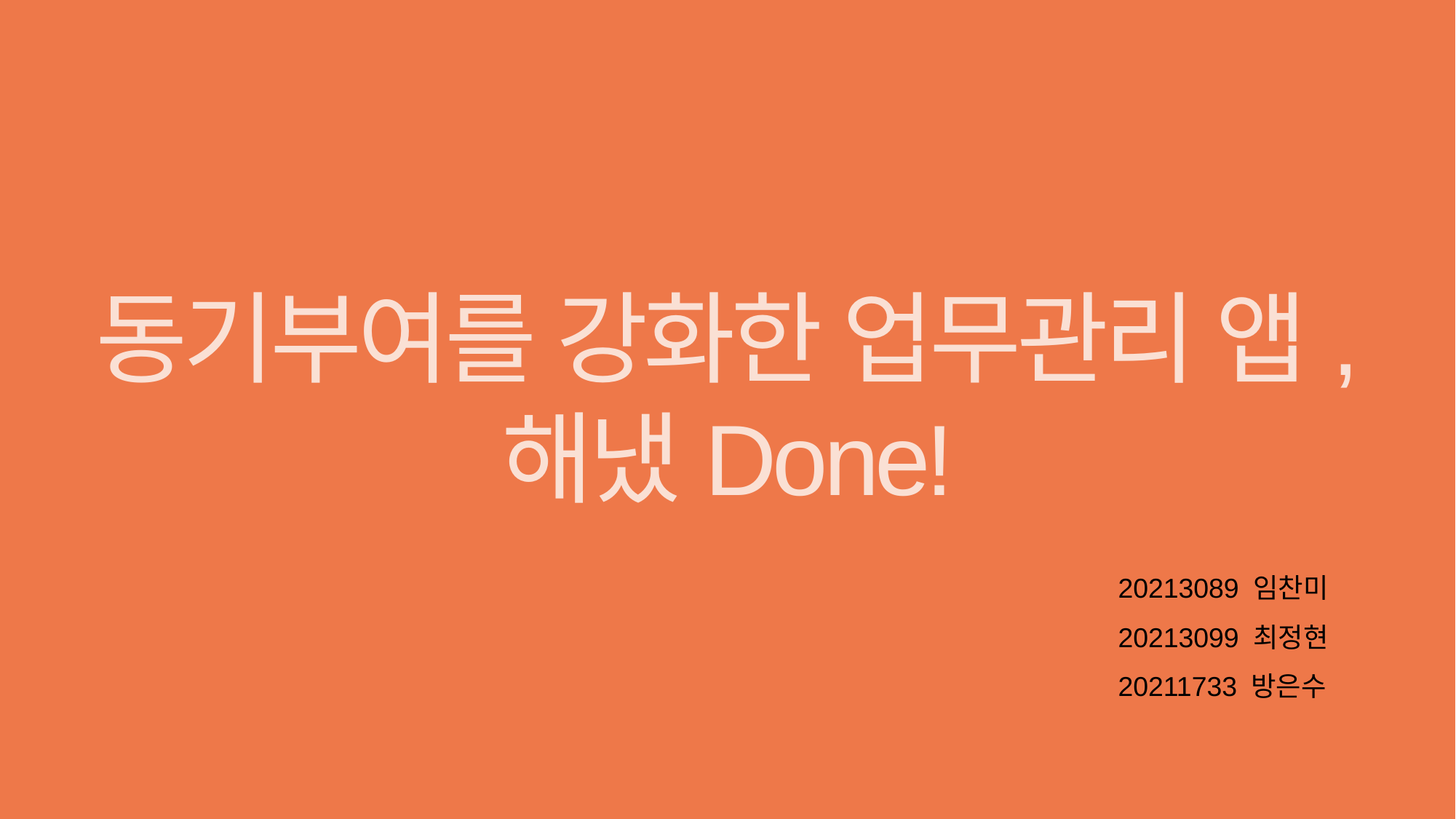

동기부여를 강화한 업무관리 앱,
해냈Done!

20213089 임찬미
20213099 최정현
20211733 방은수